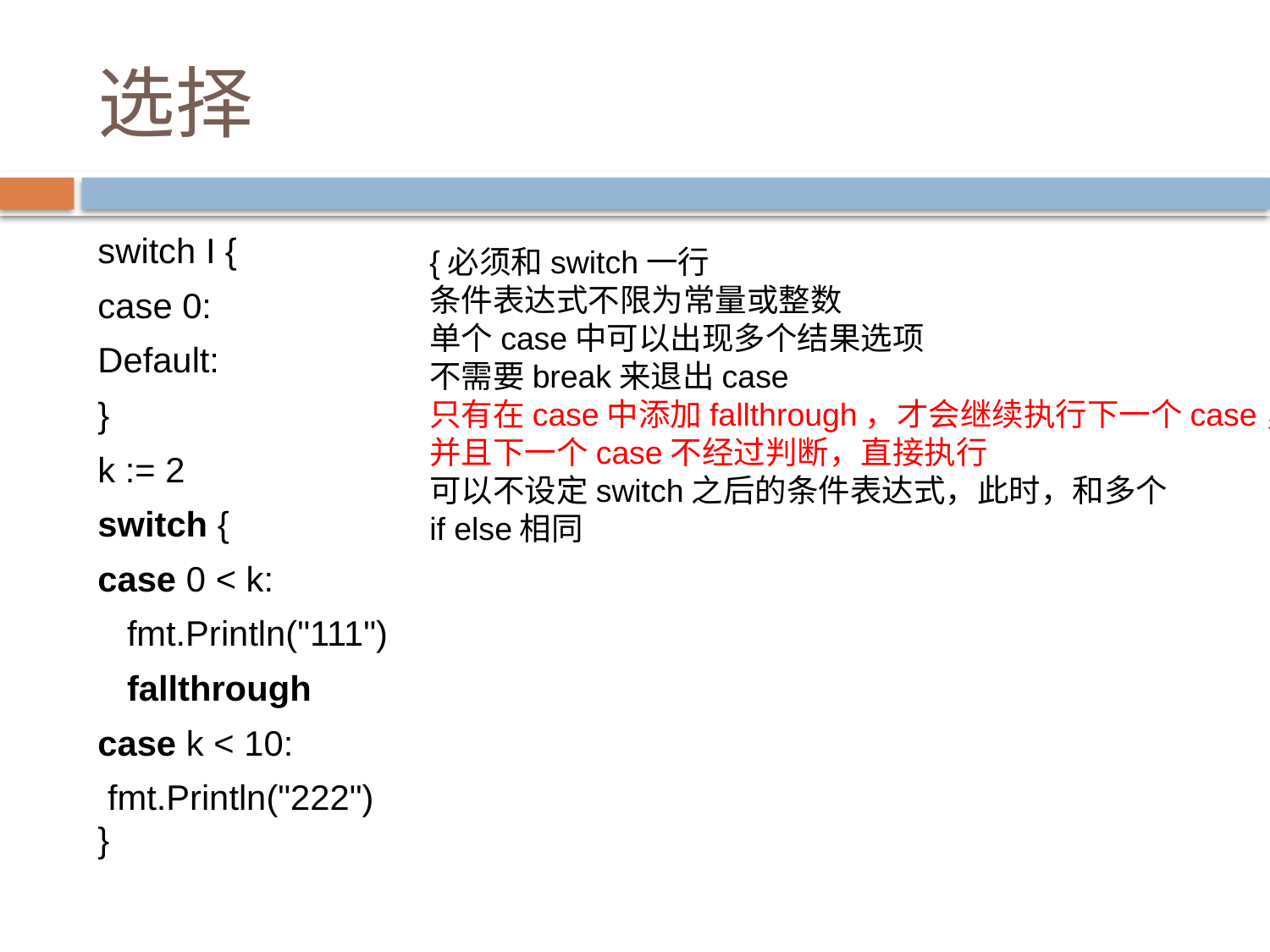

# 选择
switch I {
case 0:
Default:
}
k := 2
switch {
case 0 < k:
   fmt.Println("111")
   fallthrough
case k < 10:
 fmt.Println("222")
}
{必须和switch一行
条件表达式不限为常量或整数
单个case中可以出现多个结果选项
不需要break来退出case
只有在case中添加fallthrough，才会继续执行下一个case，
并且下一个case不经过判断，直接执行
可以不设定switch之后的条件表达式，此时，和多个
if else相同